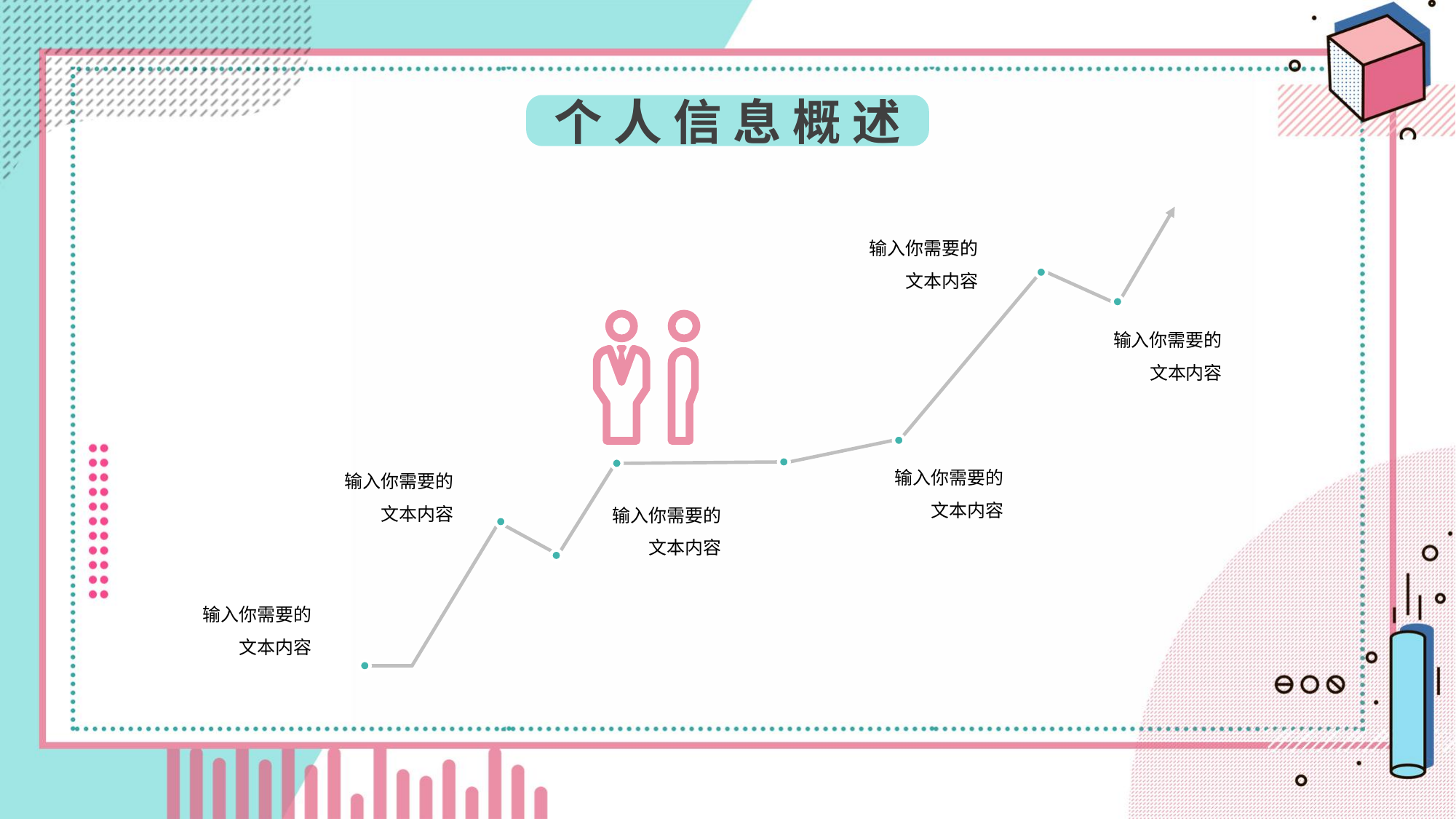

个 人 信 息 概 述
输入你需要的文本内容

输入你需要的文本内容

输入你需要的文本内容
输入你需要的文本内容

输入你需要的文本内容

输入你需要的文本内容

PPT下载 http://www.1ppt.com/xiazai/